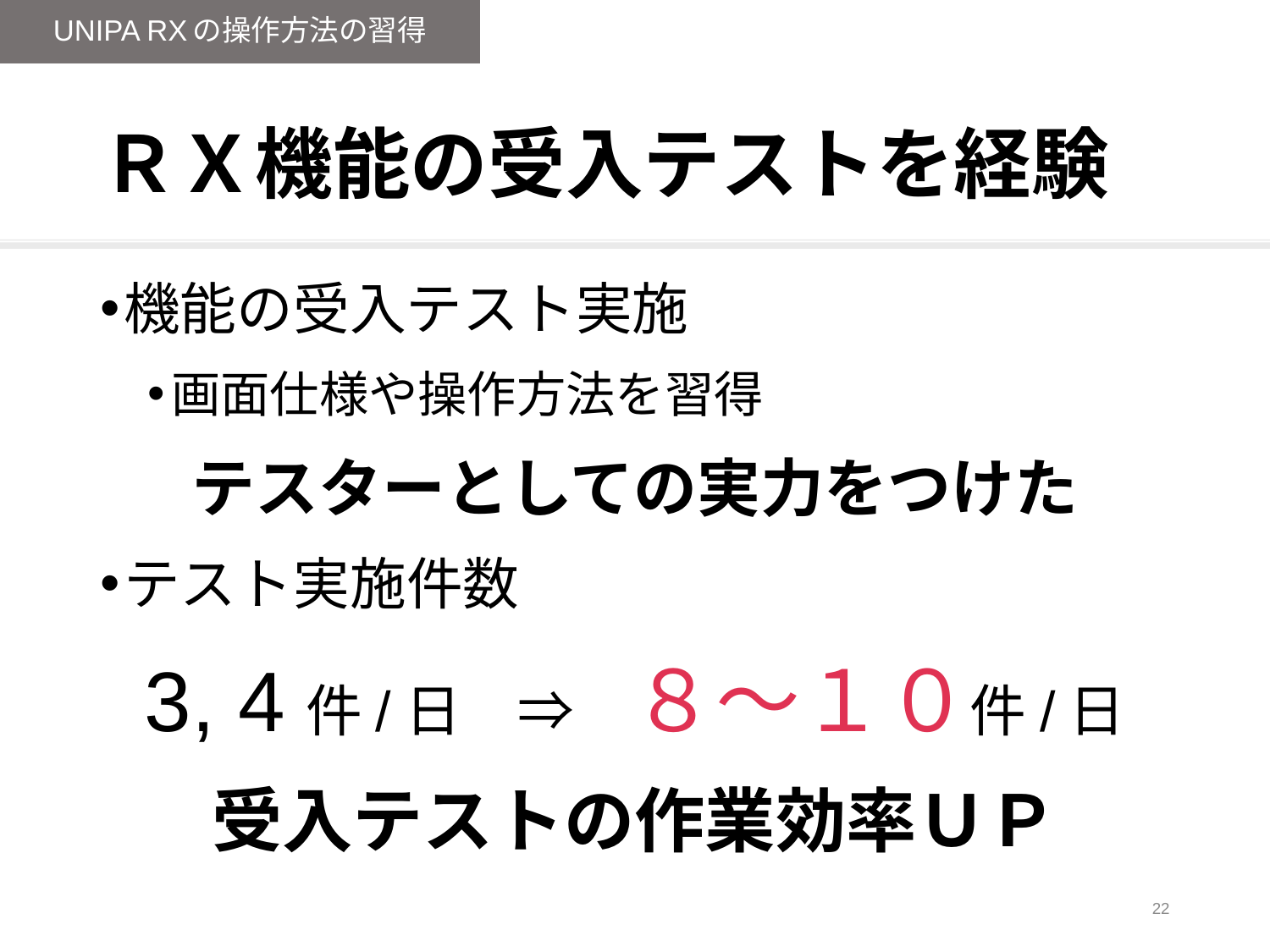

UNIPA RXの操作方法の習得
# ＲＸ機能の受入テストを経験
機能の受入テスト実施
画面仕様や操作方法を習得
テスターとしての実力をつけた
テスト実施件数
3, 4件/日　⇒　８～１０件/日
受入テストの作業効率ＵＰ

22